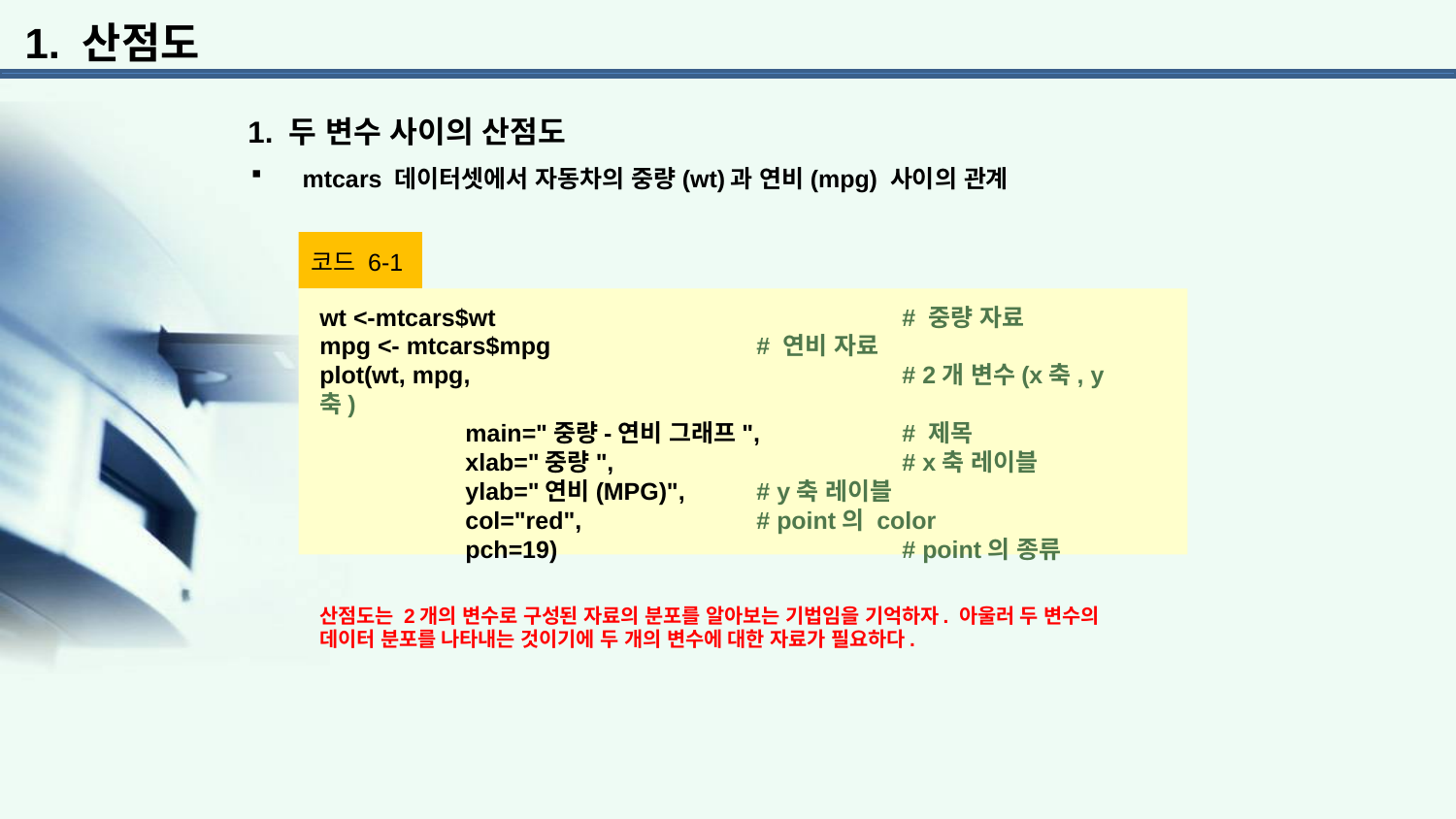

1. 산점도
1. 두 변수 사이의 산점도
mtcars 데이터셋에서 자동차의 중량(wt)과 연비(mpg) 사이의 관계

코드 6-1

wt <-mtcars$wt 			# 중량 자료
mpg <- mtcars$mpg 		# 연비 자료
plot(wt, mpg, 			# 2개 변수(x축, y축)
 	main="중량-연비 그래프", 	# 제목
 	xlab="중량", 		# x축 레이블
 	ylab="연비(MPG)", 	# y축 레이블
 	col="red", 		# point의 color
 	pch=19) 			# point의 종류
산점도는 2개의 변수로 구성된 자료의 분포를 알아보는 기법임을 기억하자. 아울러 두 변수의
데이터 분포를 나타내는 것이기에 두 개의 변수에 대한 자료가 필요하다.